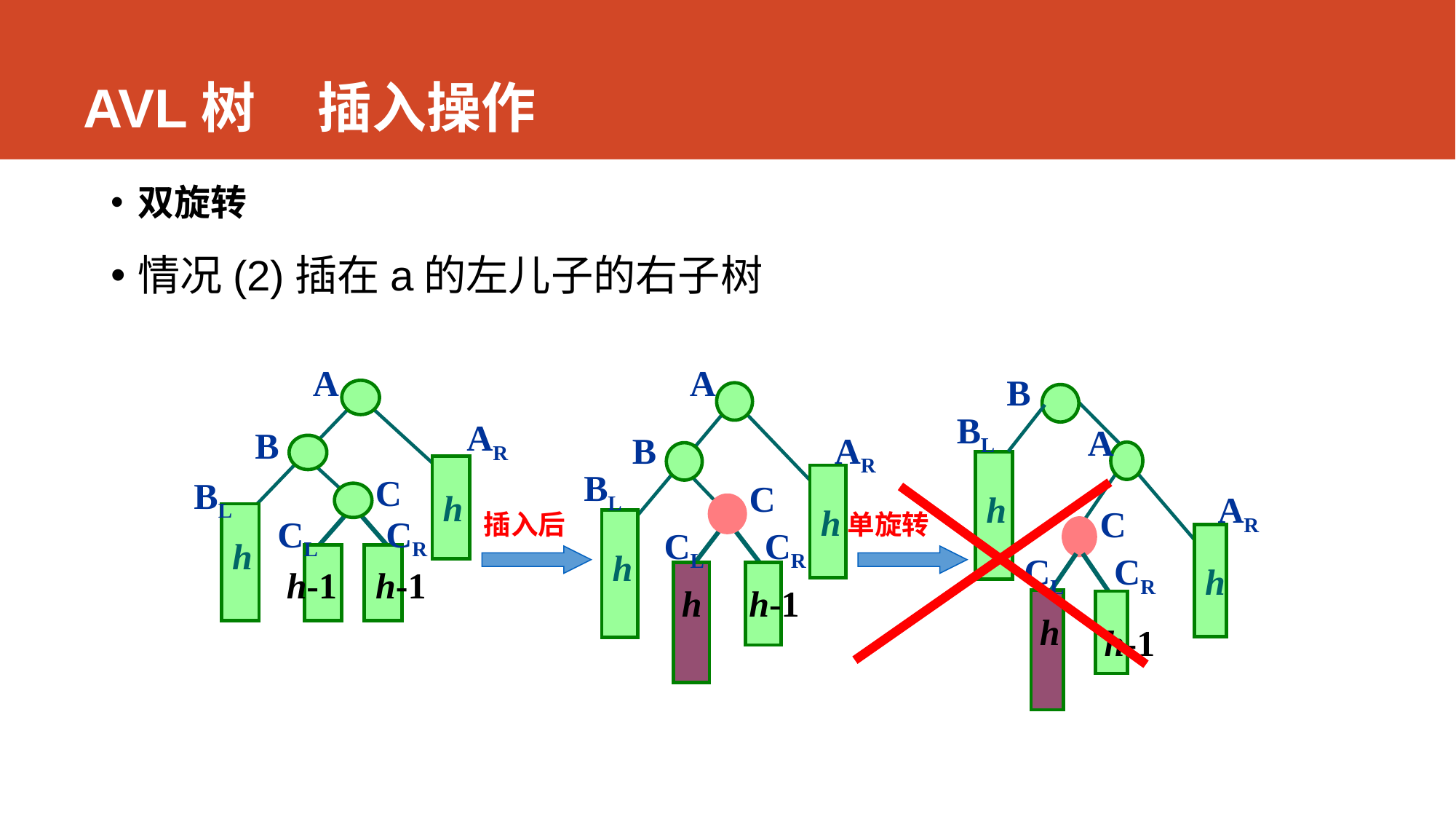

# AVL树     插入操作
双旋转
情况(2)插在a的左儿子的右子树

A

B

h

C
BL

h
CL
CR

h-1
h-1
AR
A

B
AR

BL
h
C

h
CL
CR

h
h-1
B

BL

h
A

AR
h
C
CL
CR

h

h-1

插入后

单旋转